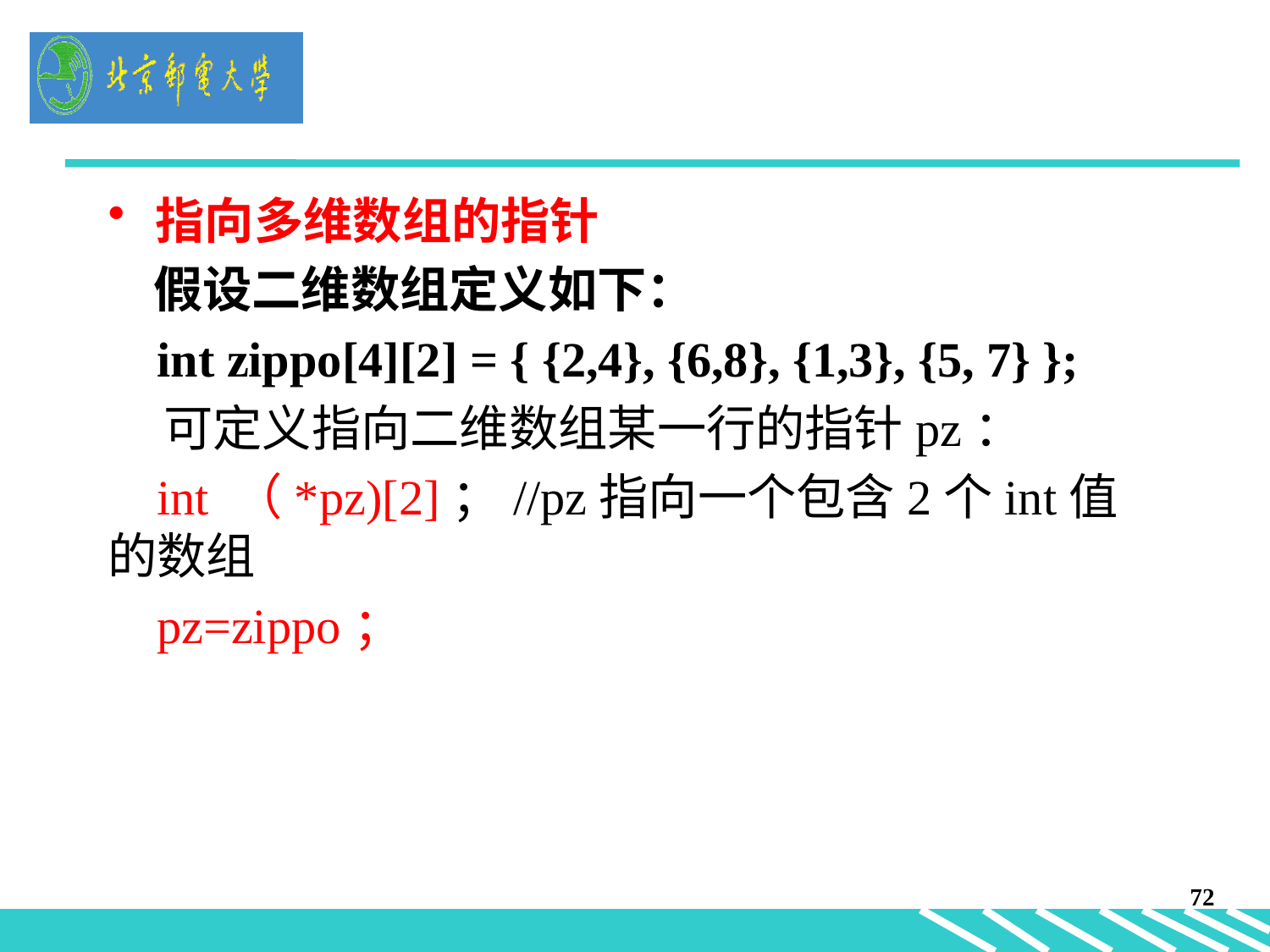

#
指向多维数组的指针
   假设二维数组定义如下：
    int zippo[4][2] = { {2,4}, {6,8}, {1,3}, {5, 7} };
    可定义指向二维数组某一行的指针pz：
    int （*pz)[2]；//pz指向一个包含2个int值的数组
    pz=zippo；
72